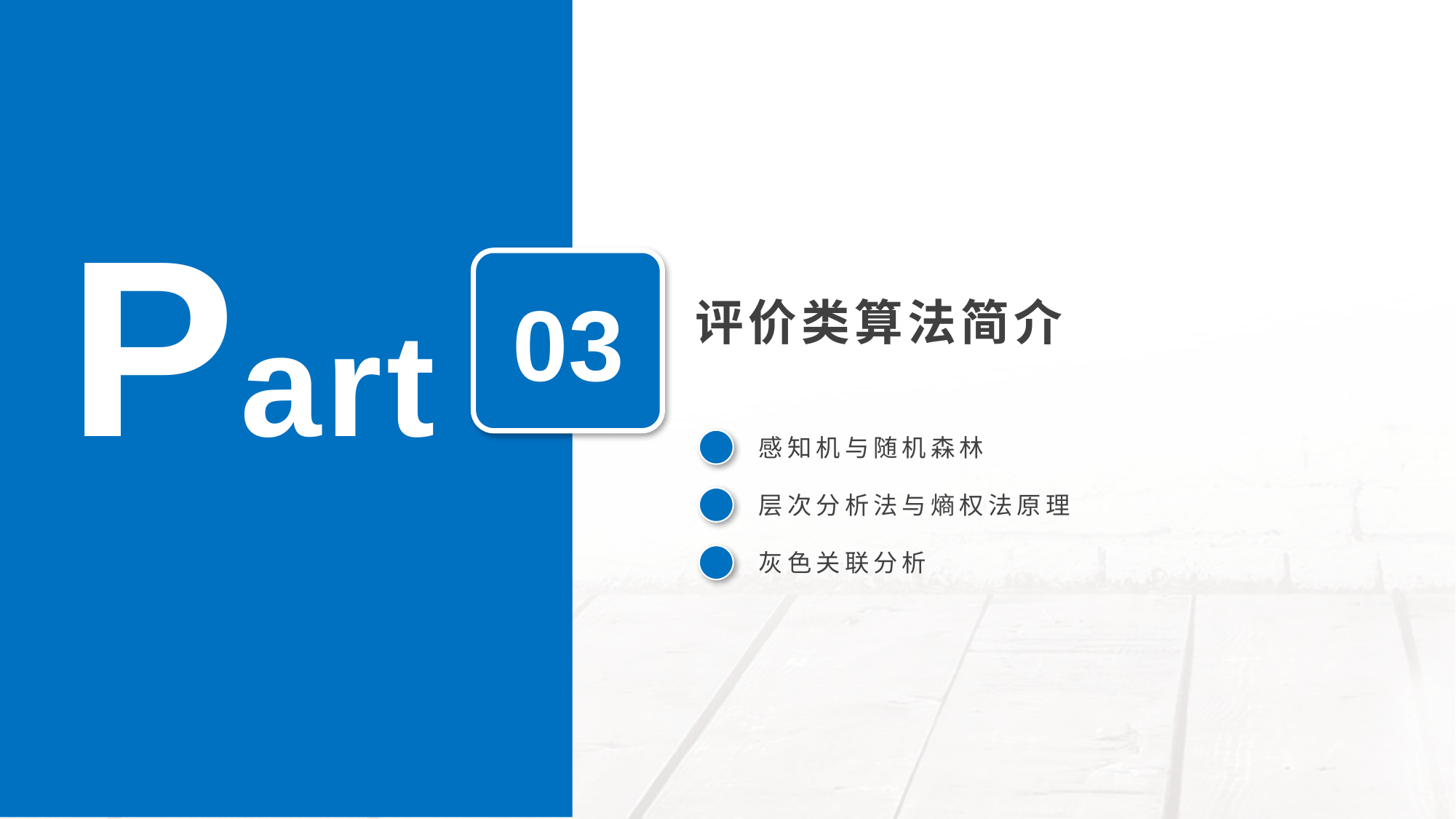

Part

03
评价类算法简介
感知机与随机森林

层次分析法与熵权法原理

灰色关联分析